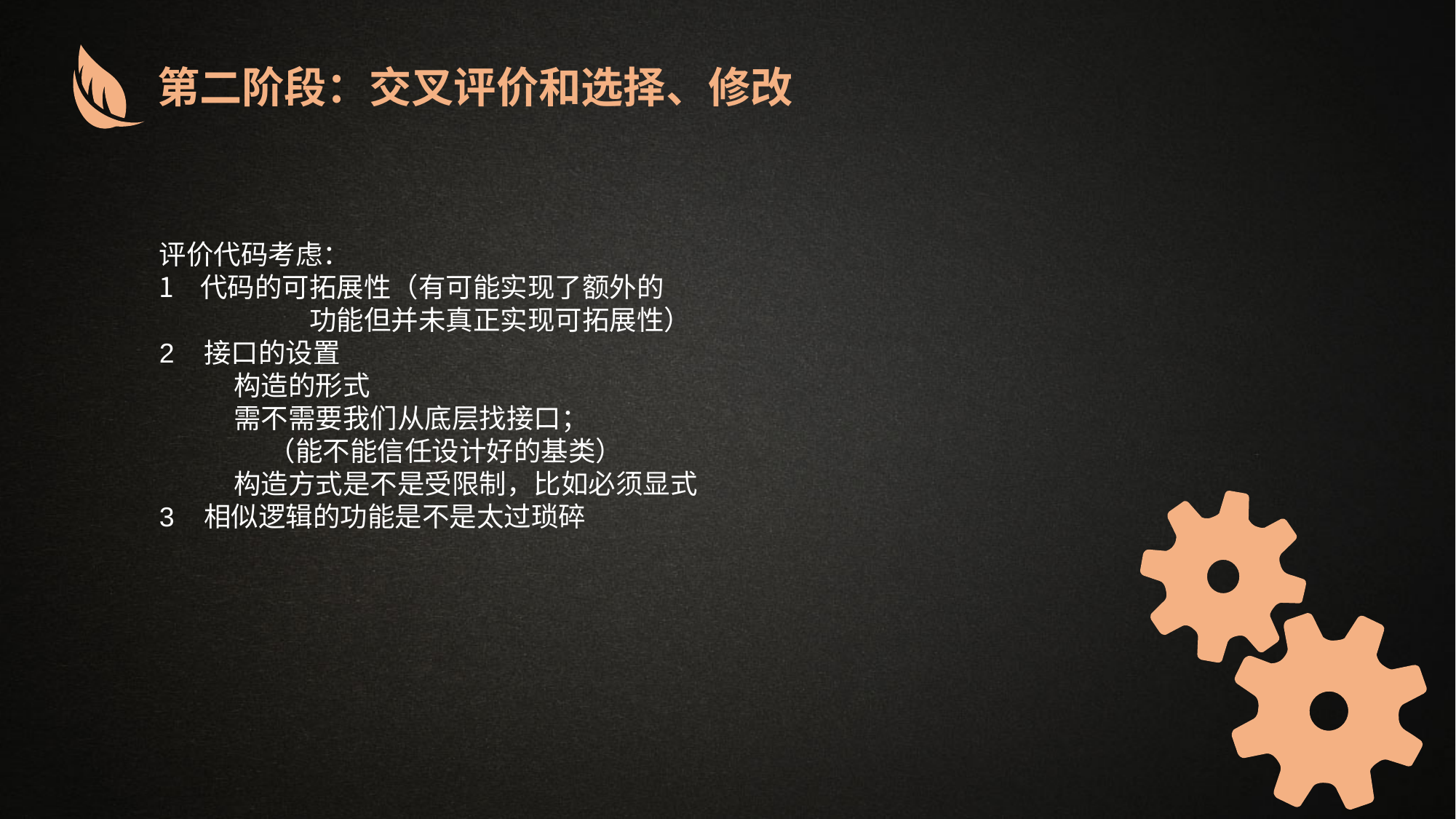

第二阶段：交叉评价和选择、修改
评价代码考虑：
代码的可拓展性（有可能实现了额外的     	功能但并未真正实现可拓展性）
2   接口的设置
           构造的形式
           需不需要我们从底层找接口；
	（能不能信任设计好的基类）
           构造方式是不是受限制，比如必须显式
3   相似逻辑的功能是不是太过琐碎